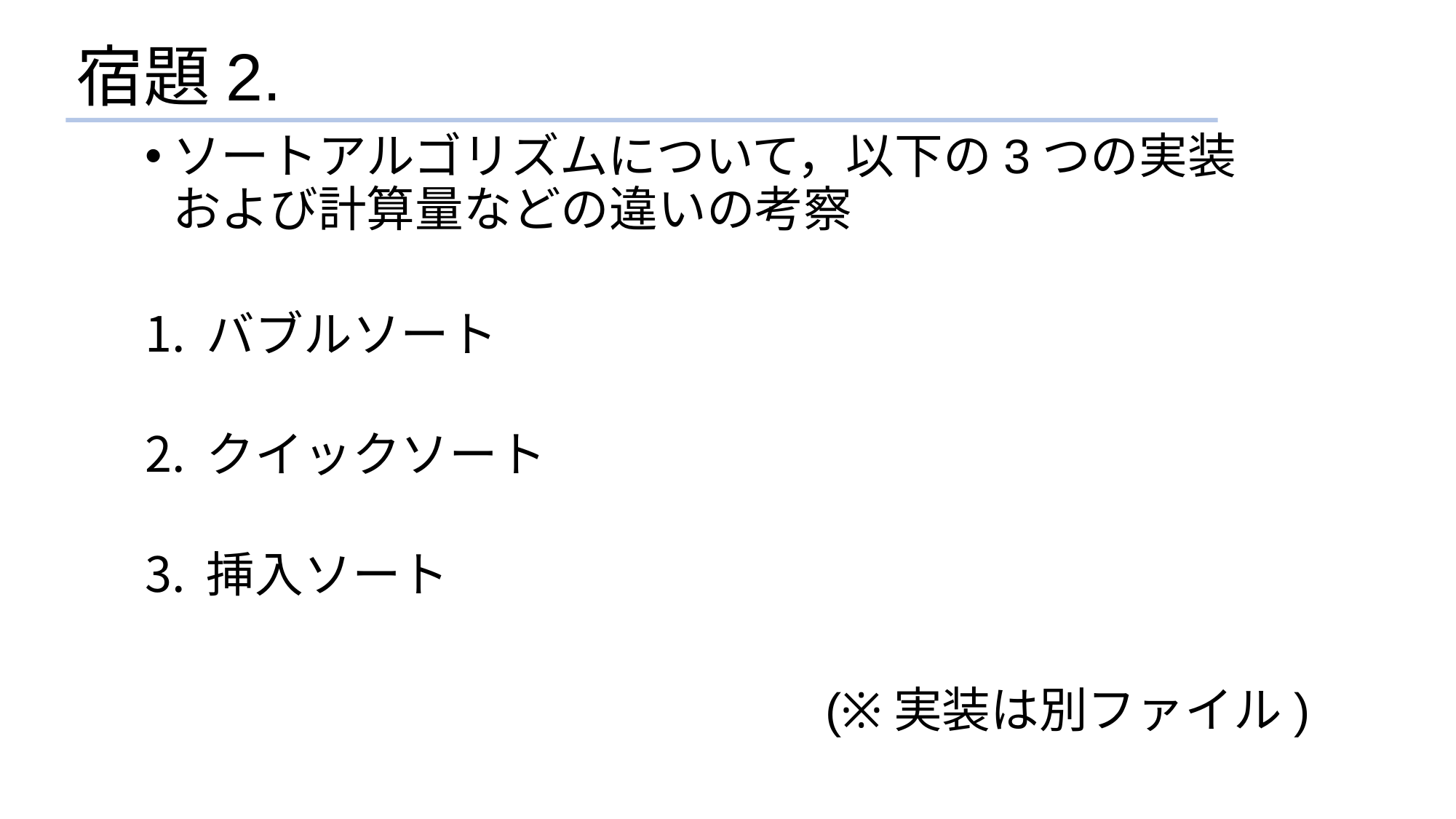

# 宿題2.

ソートアルゴリズムについて，以下の3つの実装
および計算量などの違いの考察
バブルソート
クイックソート
挿入ソート

(※実装は別ファイル)